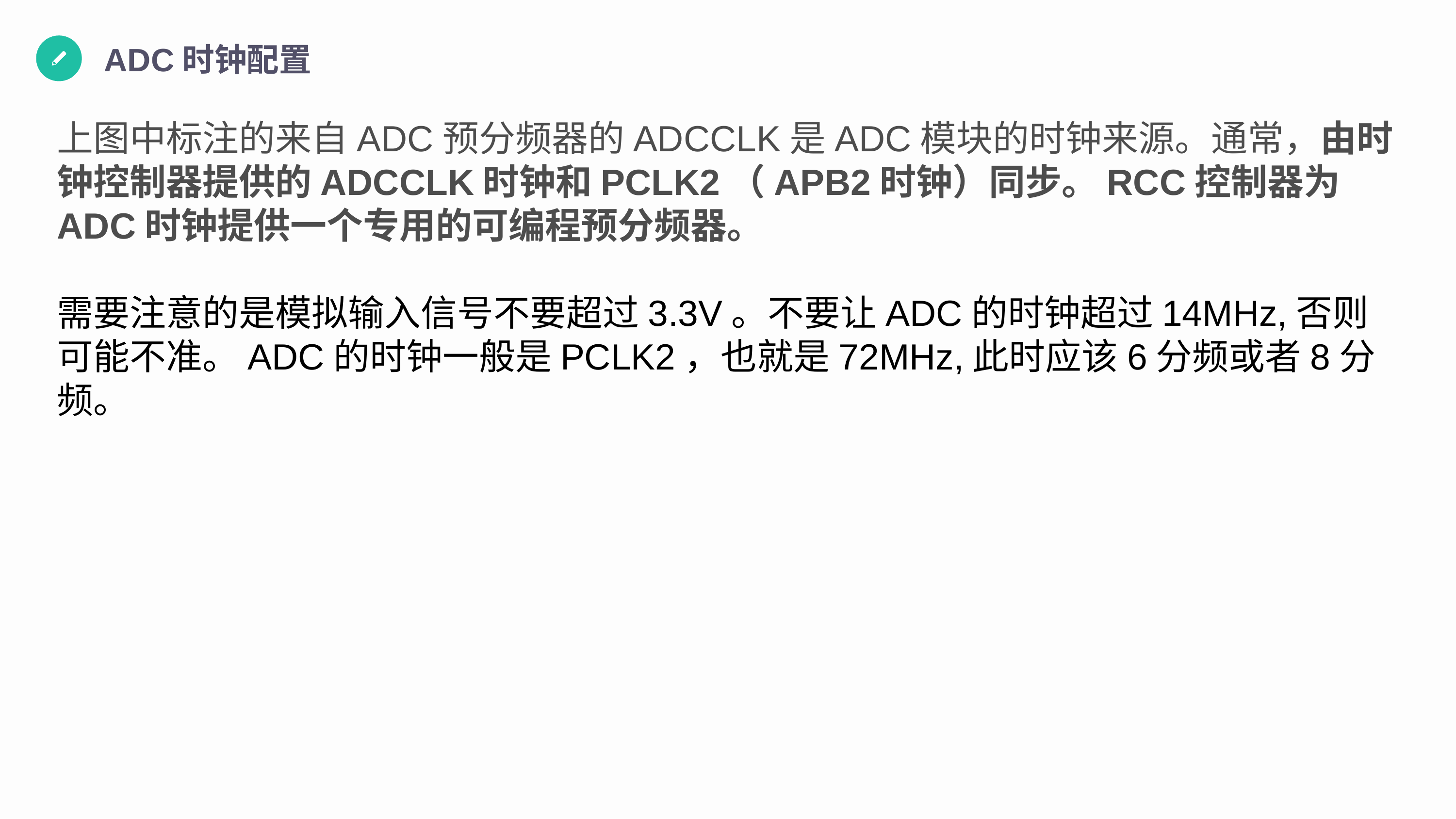

ADC时钟配置

上图中标注的来自ADC预分频器的ADCCLK是ADC模块的时钟来源。通常，由时钟控制器提供的ADCCLK时钟和PCLK2（APB2时钟）同步。RCC控制器为ADC时钟提供一个专用的可编程预分频器。

需要注意的是模拟输入信号不要超过3.3V。不要让ADC的时钟超过14MHz,否则可能不准。ADC的时钟一般是PCLK2，也就是72MHz,此时应该6分频或者8分频。